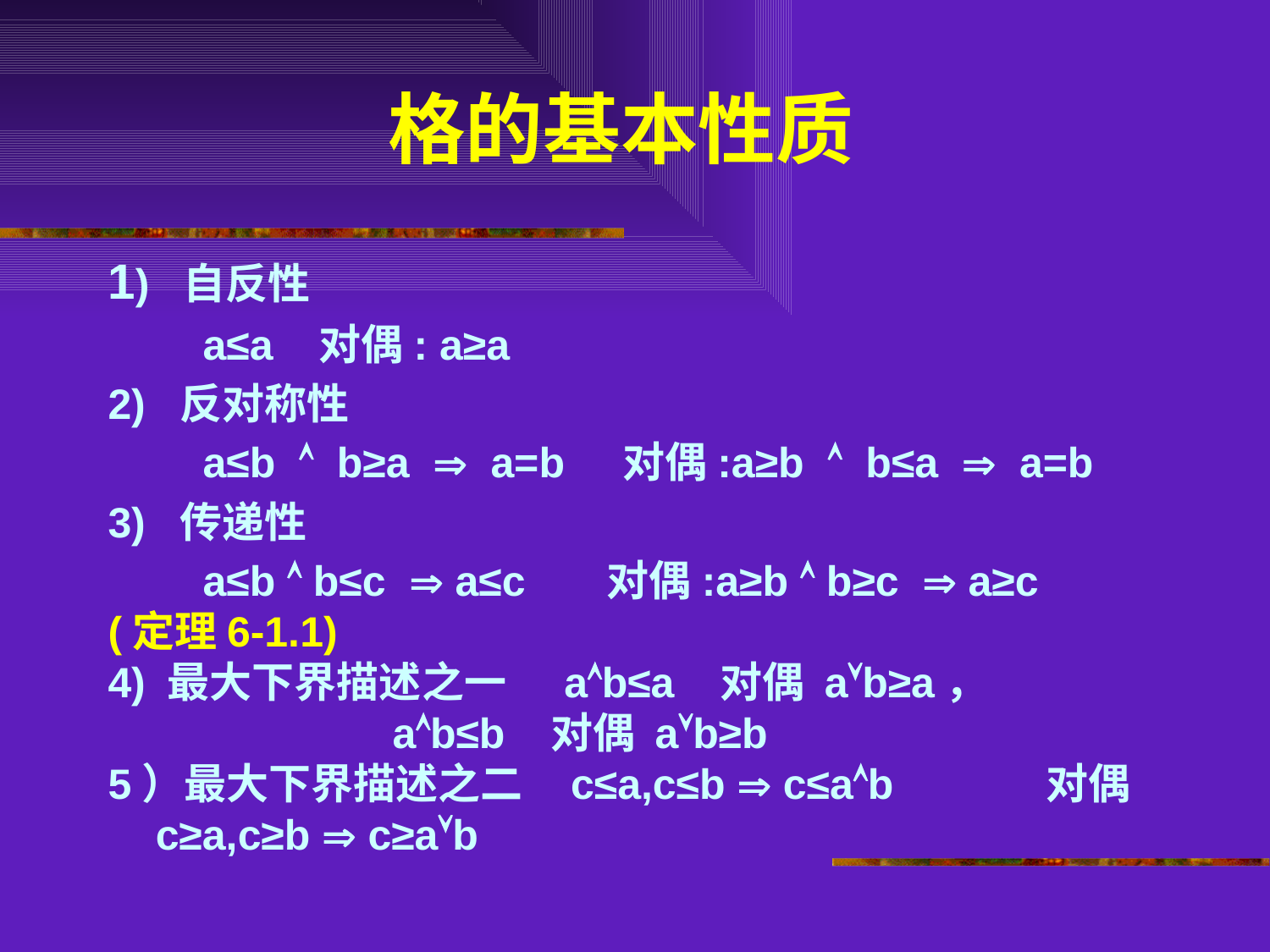

# 格的基本性质
1)  自反性
        a≤a   对偶: a≥a
2)  反对称性
        a≤b  ∧  b≥a  ⇒  a=b    对偶:a≥b  ∧  b≤a  ⇒  a=b
3)  传递性
        a≤b ∧ b≤c  ⇒ a≤c      对偶:a≥b ∧ b≥c  ⇒ a≥c
(定理6-1.1)
4) 最大下界描述之一     a∧b≤a   对偶 a∨b≥a，
                        a∧b≤b   对偶 a∨b≥b
5）最大下界描述之二    c≤a,c≤b ⇒ c≤a∧b            对偶c≥a,c≥b ⇒ c≥a∨b